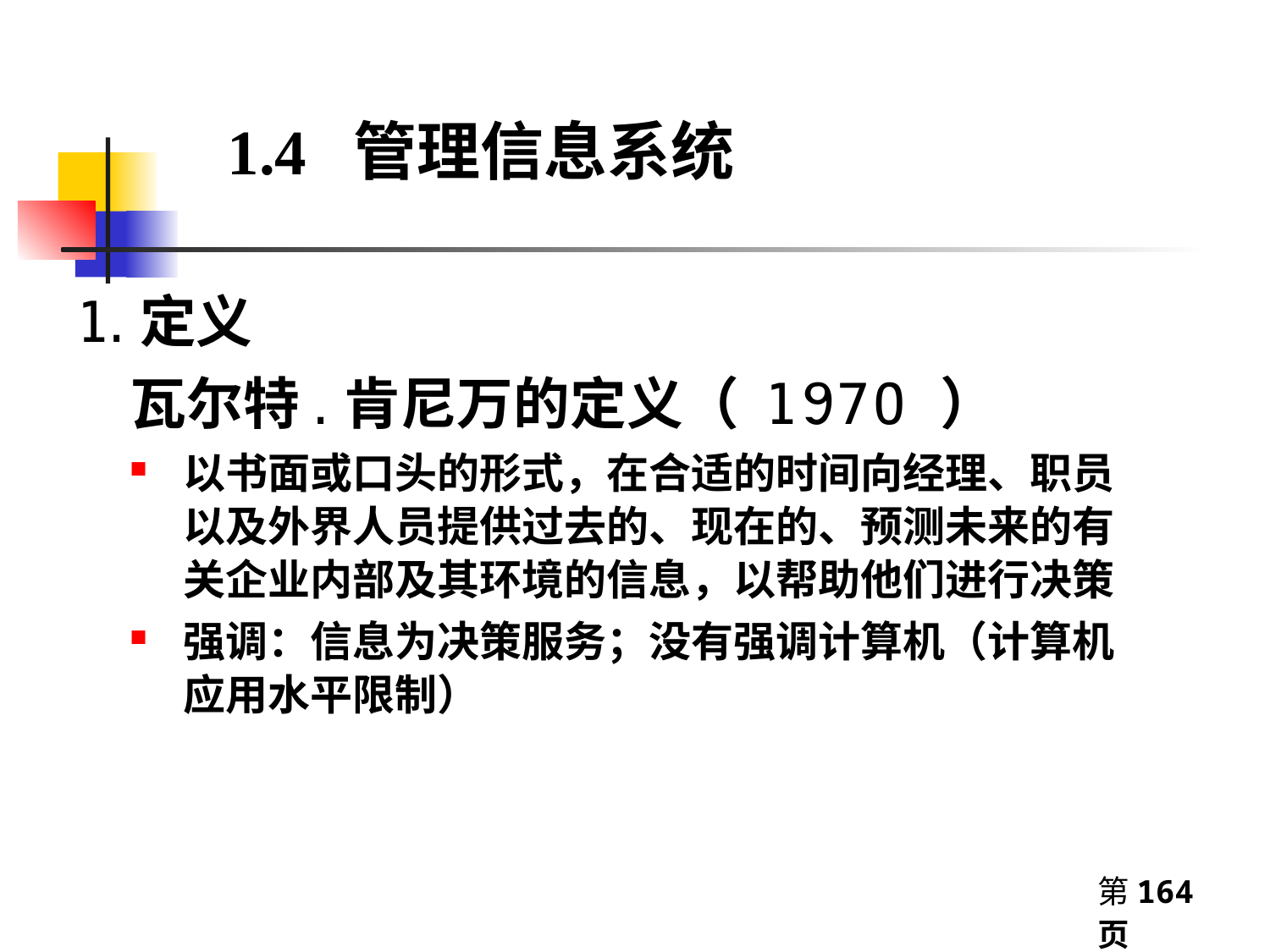

1.4  管理信息系统
1.定义
   瓦尔特.肯尼万的定义（ 1970 ）
以书面或口头的形式，在合适的时间向经理、职员以及外界人员提供过去的、现在的、预测未来的有关企业内部及其环境的信息，以帮助他们进行决策
强调：信息为决策服务；没有强调计算机（计算机应用水平限制）